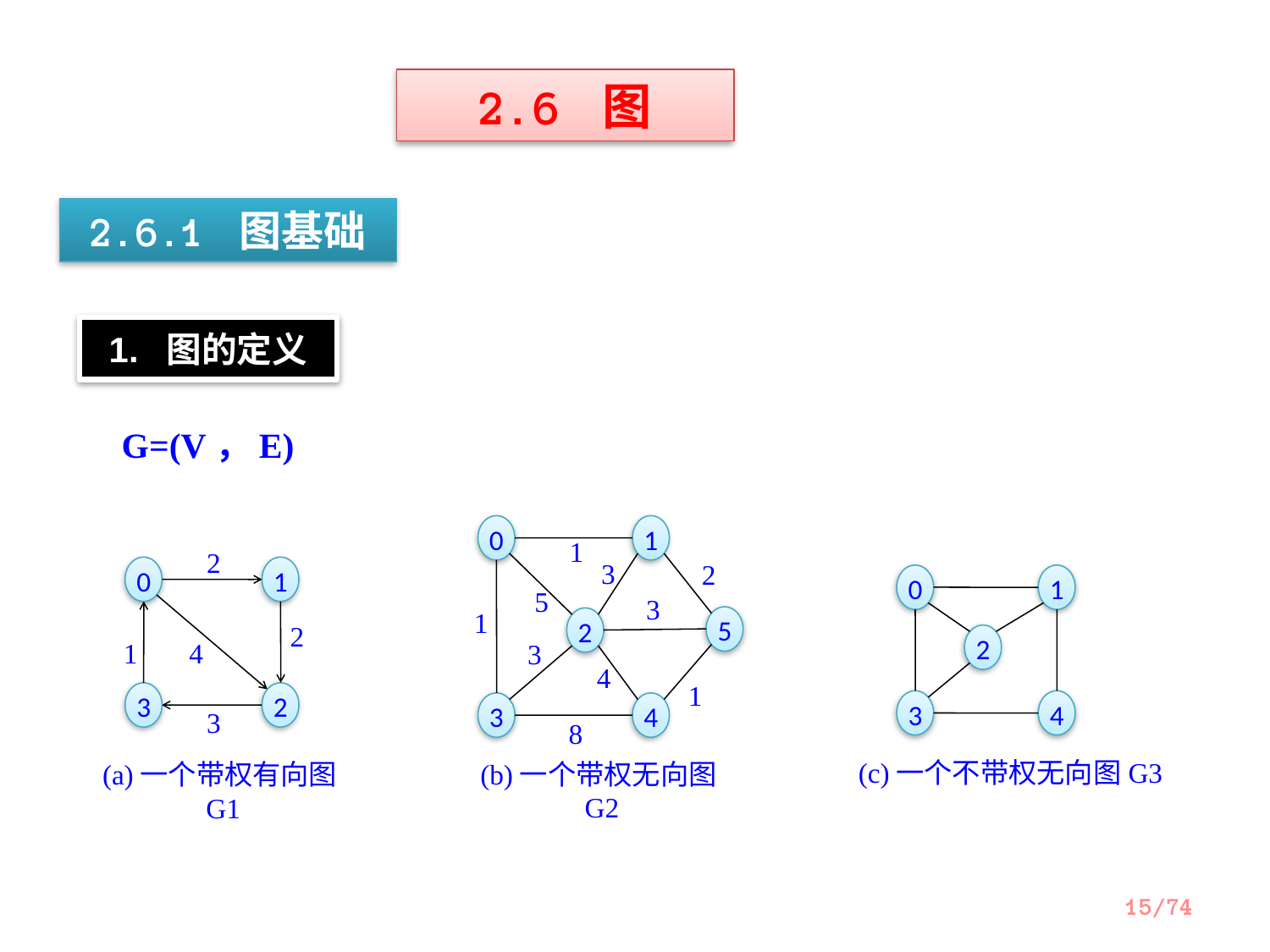

2.6 图
2.6.1 图基础
1.  图的定义
G=(V，E)
0
1
1

2

3
0
1
2

0
1

5

3

1
5
2

2
2

1
4
3

4

1
3
2
3
4
3
4

3

8
(c)一个不带权无向图G3
(b)一个带权无向图G2
(a)一个带权有向图G1
15/74